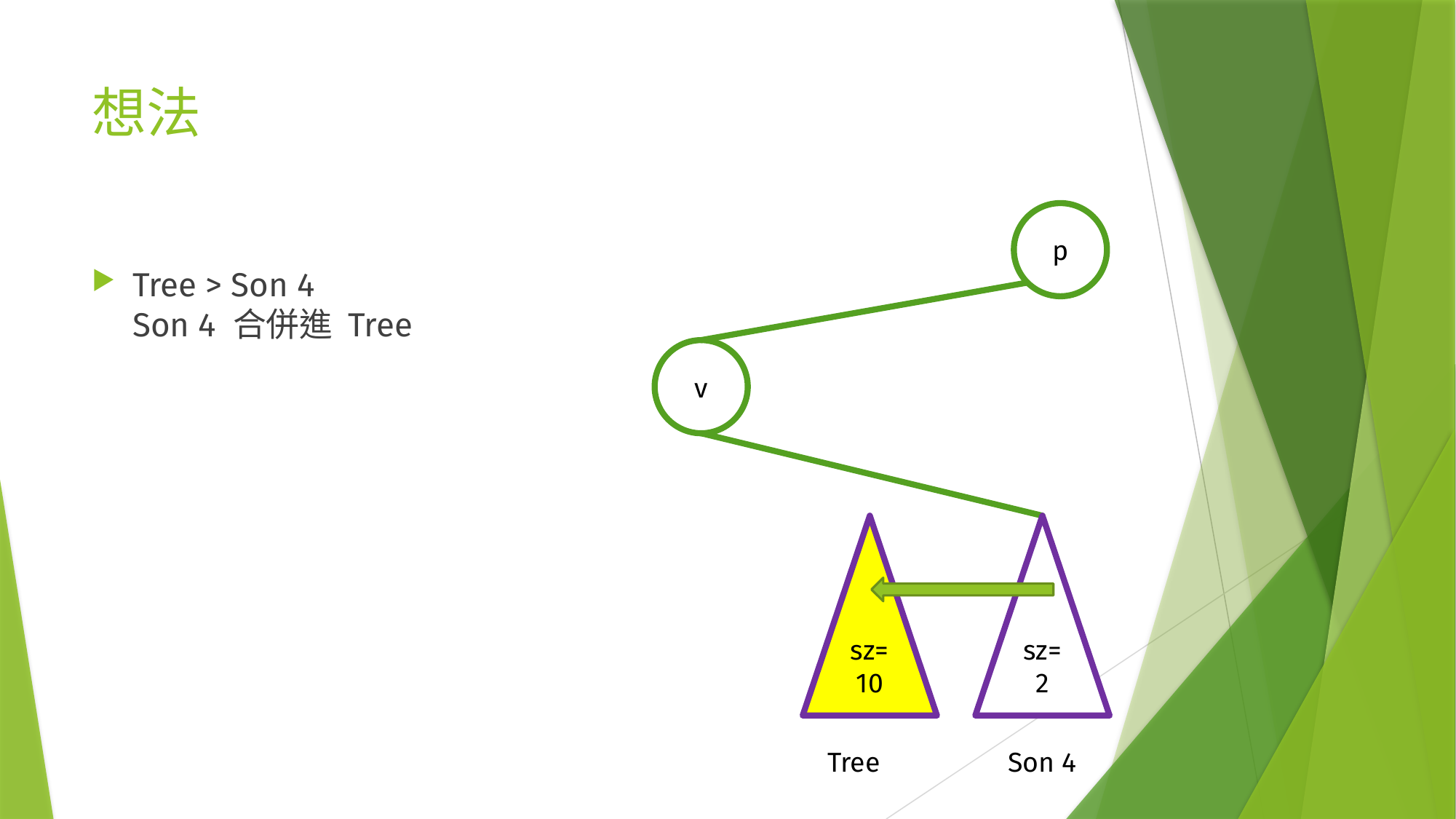

# 想法
p
Tree > Son 4
Son 4 合併進 Tree
v
sz=
10
sz=
2

Tree
Son 4